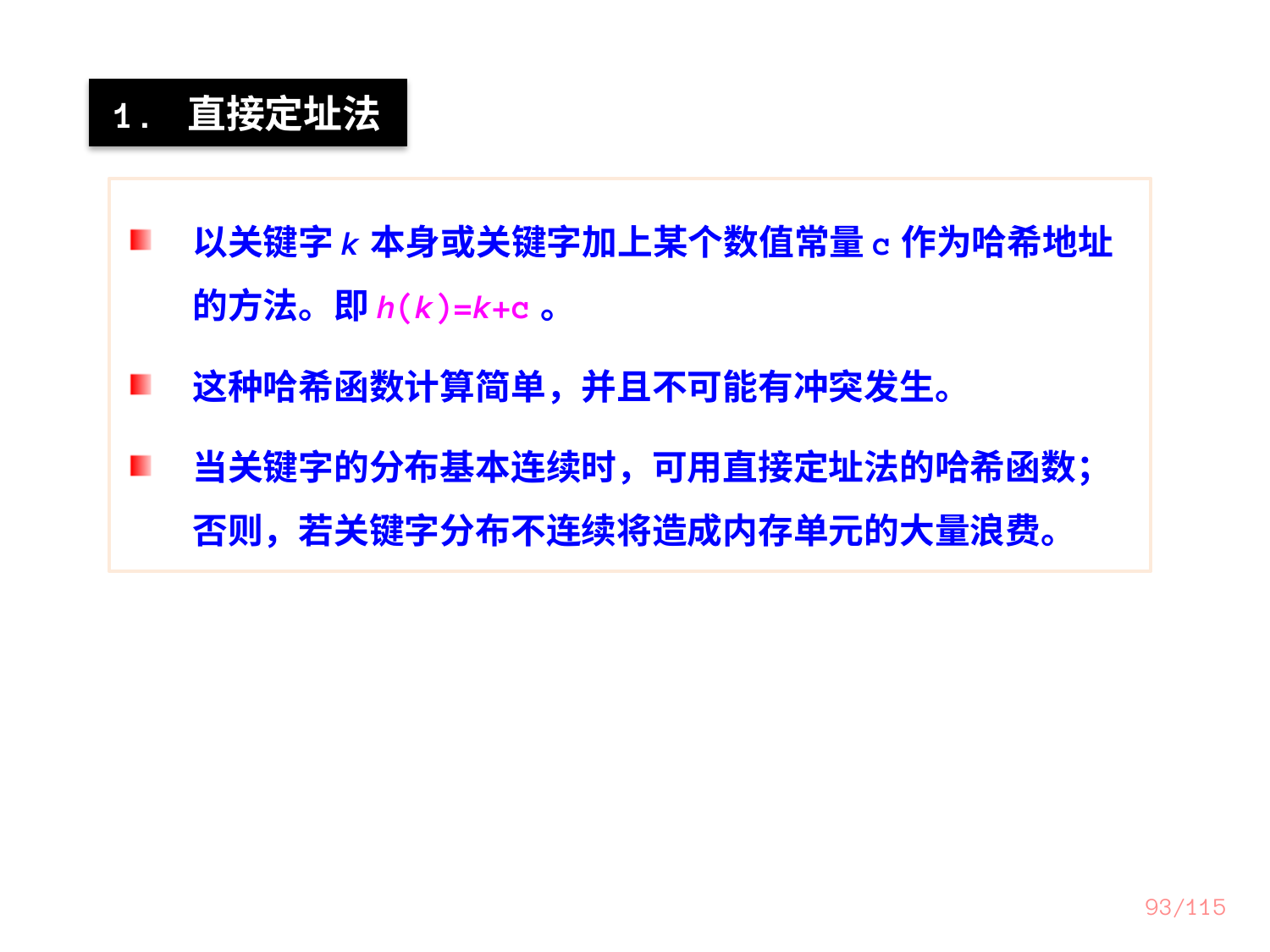

1. 直接定址法
以关键字k本身或关键字加上某个数值常量c作为哈希地址的方法。即h(k)=k+c。
这种哈希函数计算简单，并且不可能有冲突发生。
当关键字的分布基本连续时，可用直接定址法的哈希函数；否则，若关键字分布不连续将造成内存单元的大量浪费。
93/115